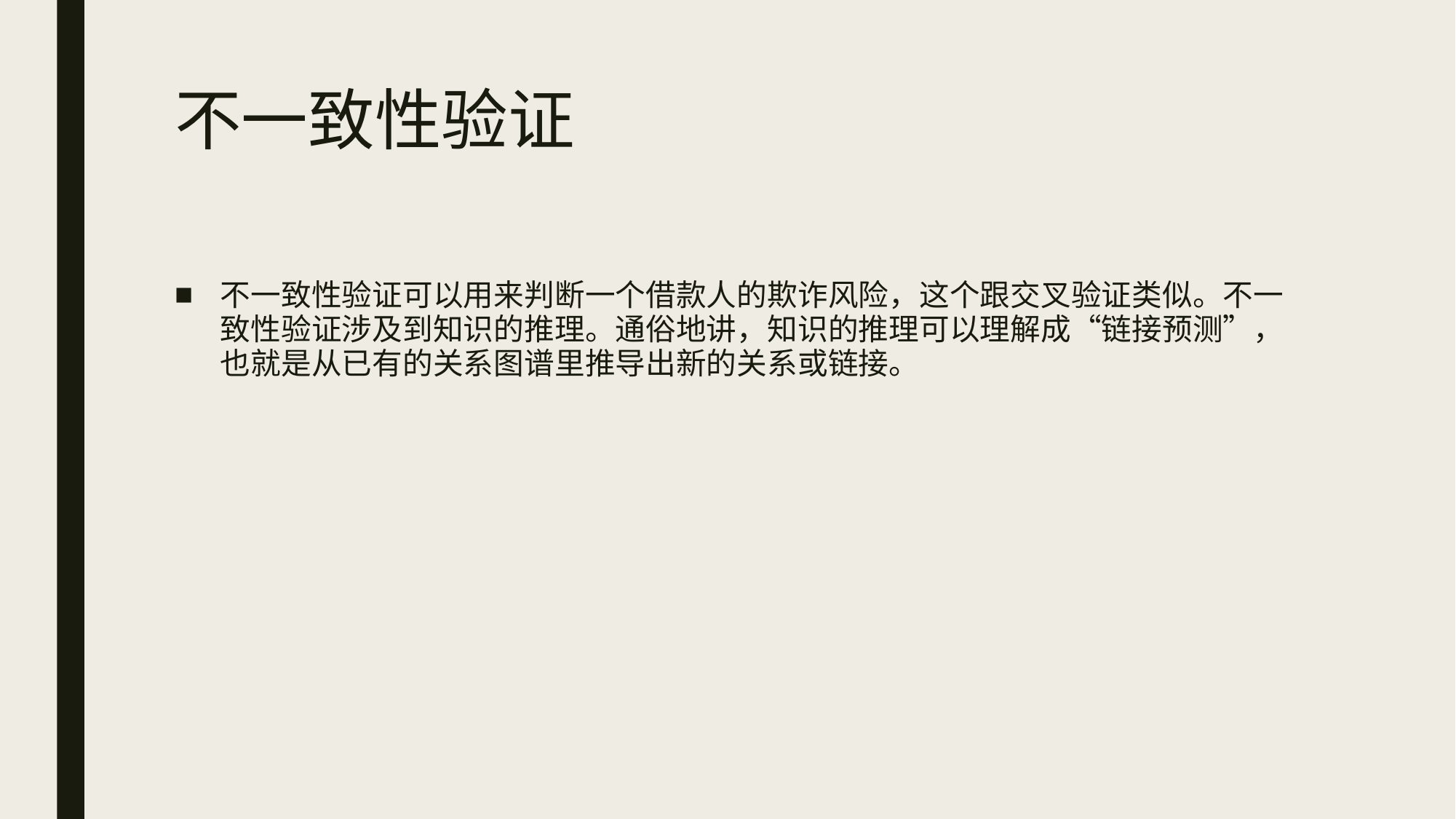

# 不一致性验证
不一致性验证可以用来判断一个借款人的欺诈风险，这个跟交叉验证类似。不一致性验证涉及到知识的推理。通俗地讲，知识的推理可以理解成“链接预测”，也就是从已有的关系图谱里推导出新的关系或链接。